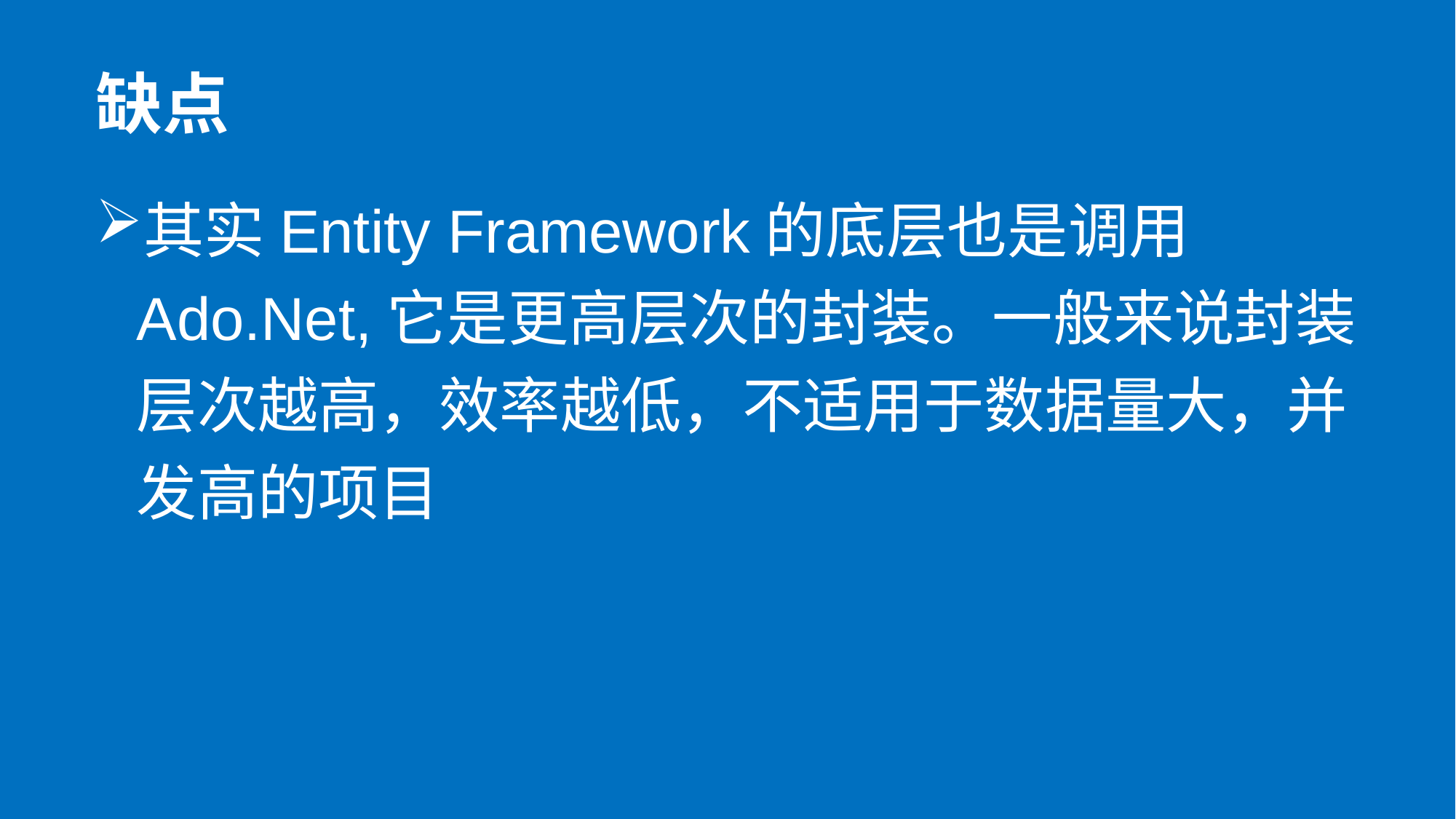

# 缺点
其实Entity Framework的底层也是调用Ado.Net,它是更高层次的封装。一般来说封装层次越高，效率越低，不适用于数据量大，并发高的项目